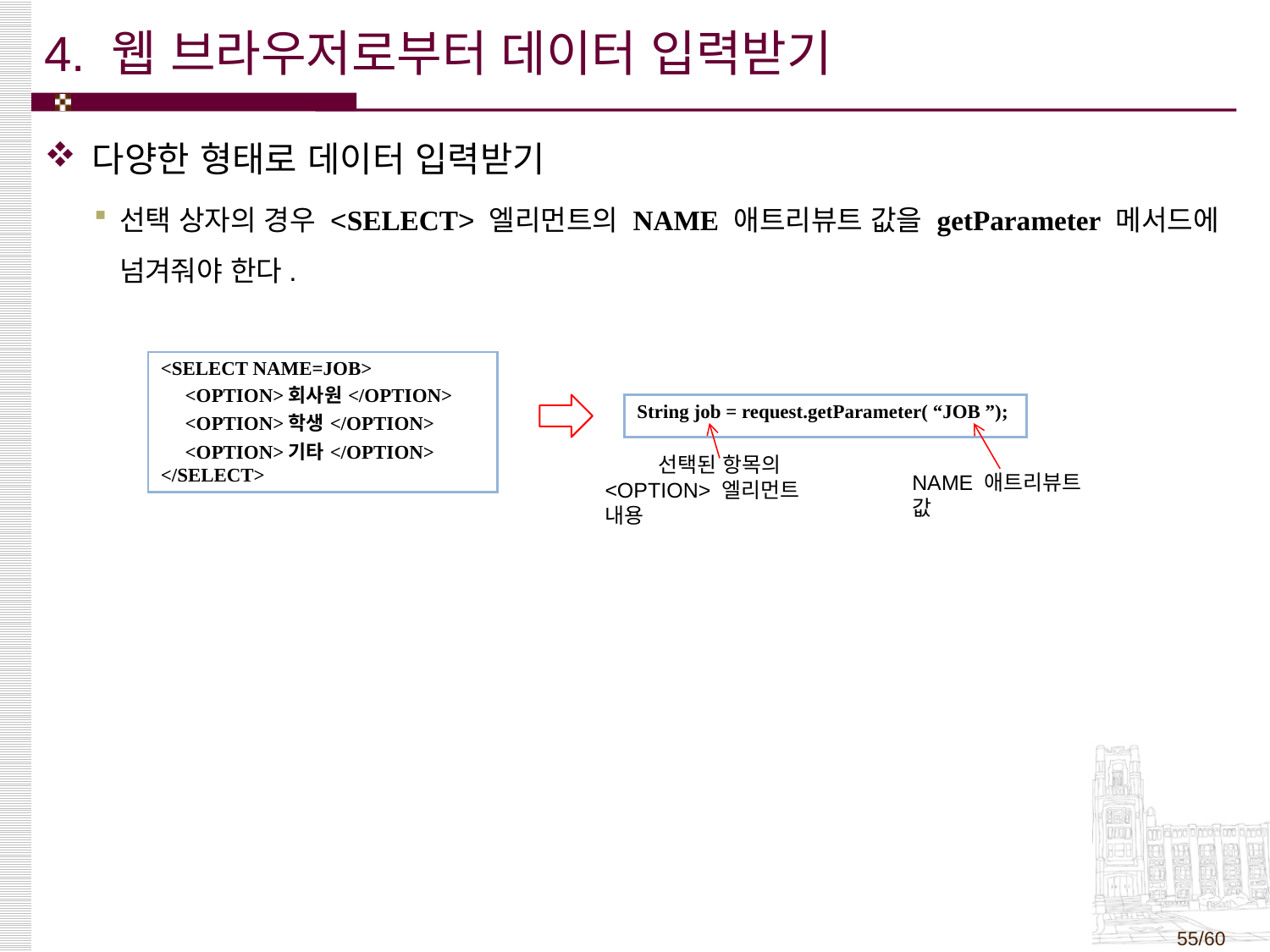

# 4. 웹 브라우저로부터 데이터 입력받기
다양한 형태로 데이터 입력받기
선택 상자의 경우 <SELECT> 엘리먼트의 NAME 애트리뷰트 값을 getParameter 메서드에 넘겨줘야 한다.

| <SELECT NAME=JOB> <OPTION>회사원</OPTION> <OPTION>학생</OPTION> <OPTION>기타</OPTION> </SELECT> |
| --- |

| String job = request.getParameter( “JOB ”); |
| --- |
선택된 항목의
<OPTION> 엘리먼트 내용
NAME 애트리뷰트 값